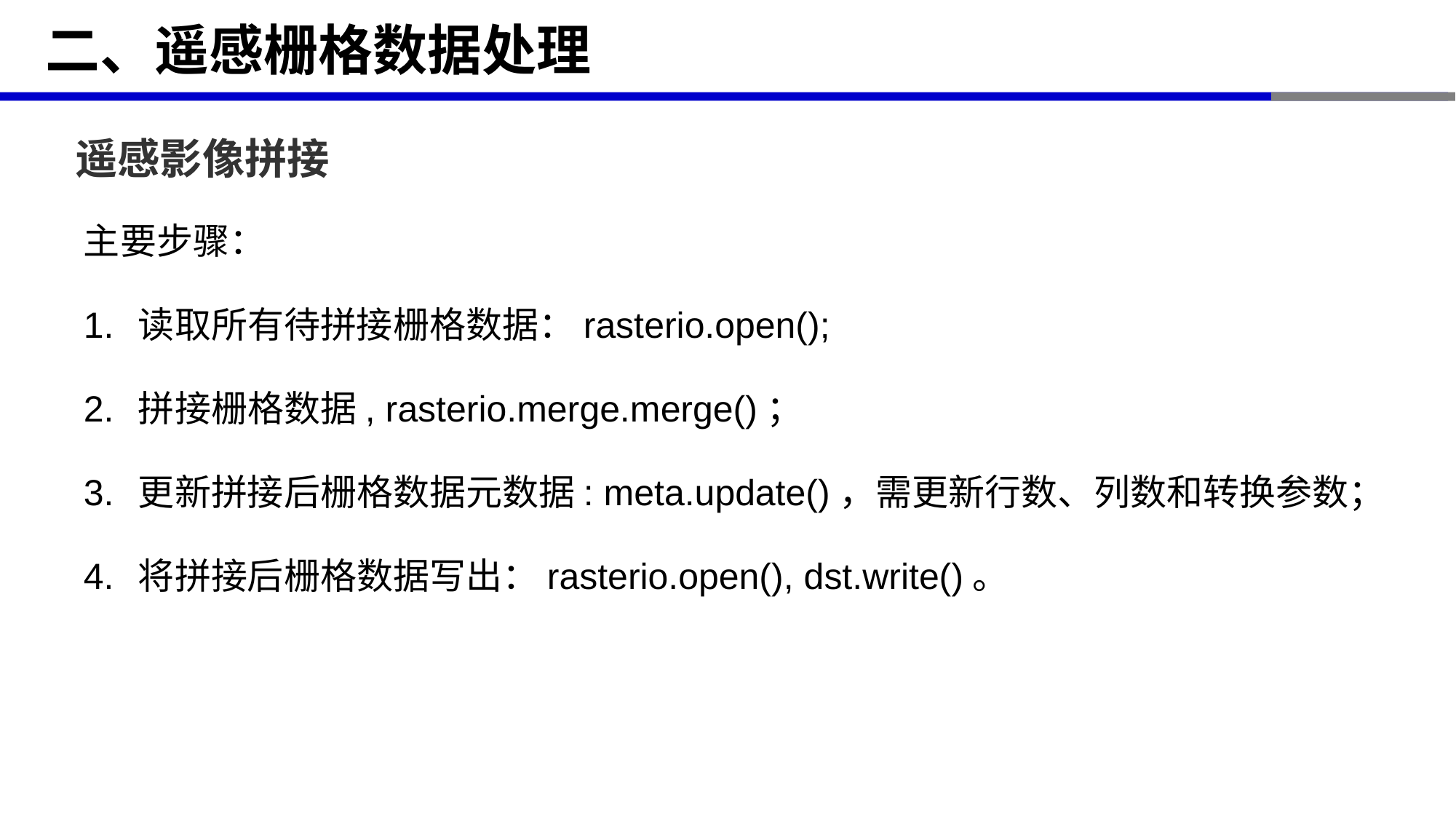

# 二、遥感栅格数据处理
遥感影像拼接
主要步骤：
读取所有待拼接栅格数据：rasterio.open();
拼接栅格数据, rasterio.merge.merge()；
更新拼接后栅格数据元数据: meta.update()，需更新行数、列数和转换参数；
将拼接后栅格数据写出：rasterio.open(), dst.write()。